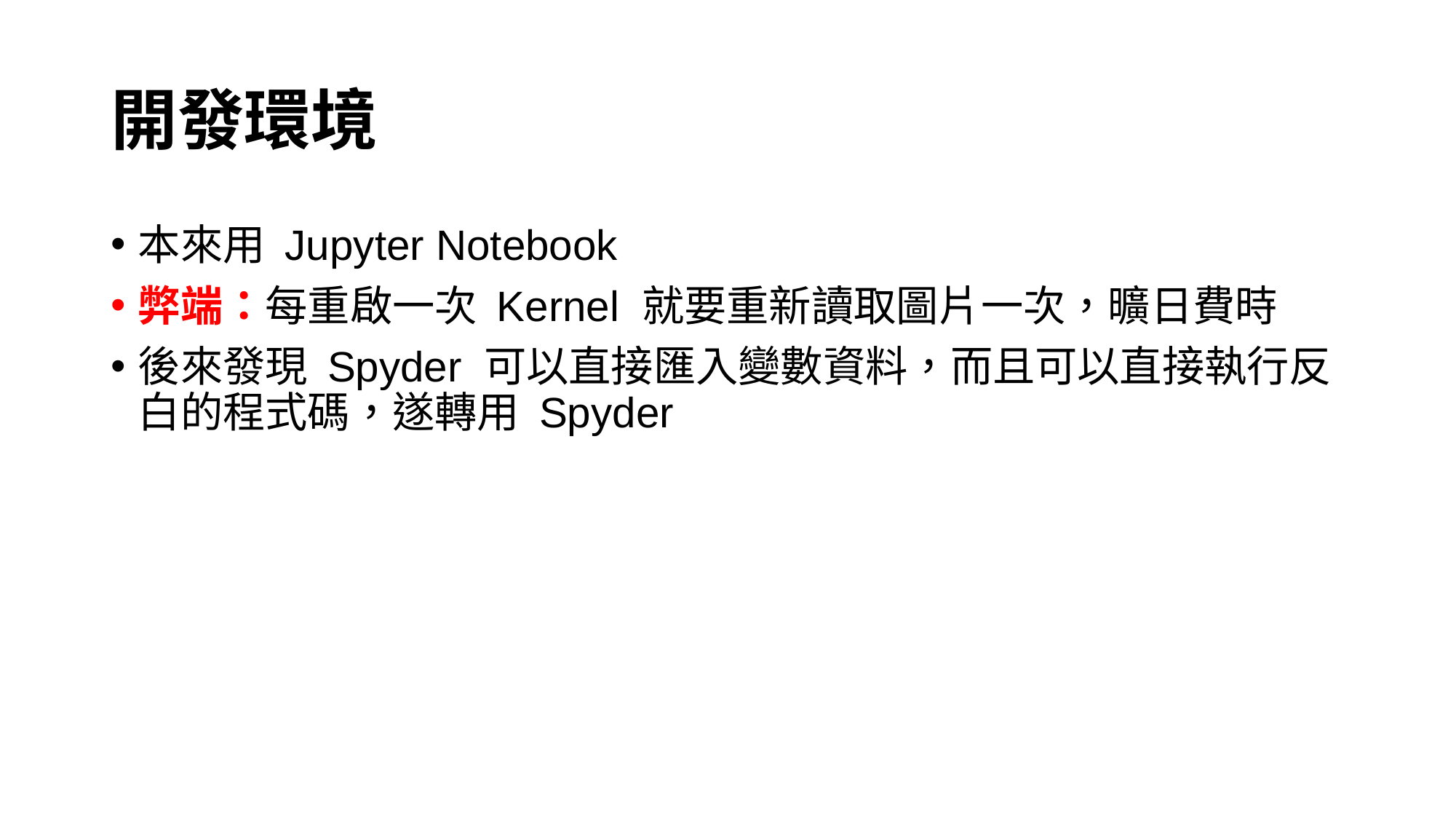

# 開發環境
本來用 Jupyter Notebook
弊端：每重啟一次 Kernel 就要重新讀取圖片一次，曠日費時
後來發現 Spyder 可以直接匯入變數資料，而且可以直接執行反白的程式碼，遂轉用 Spyder